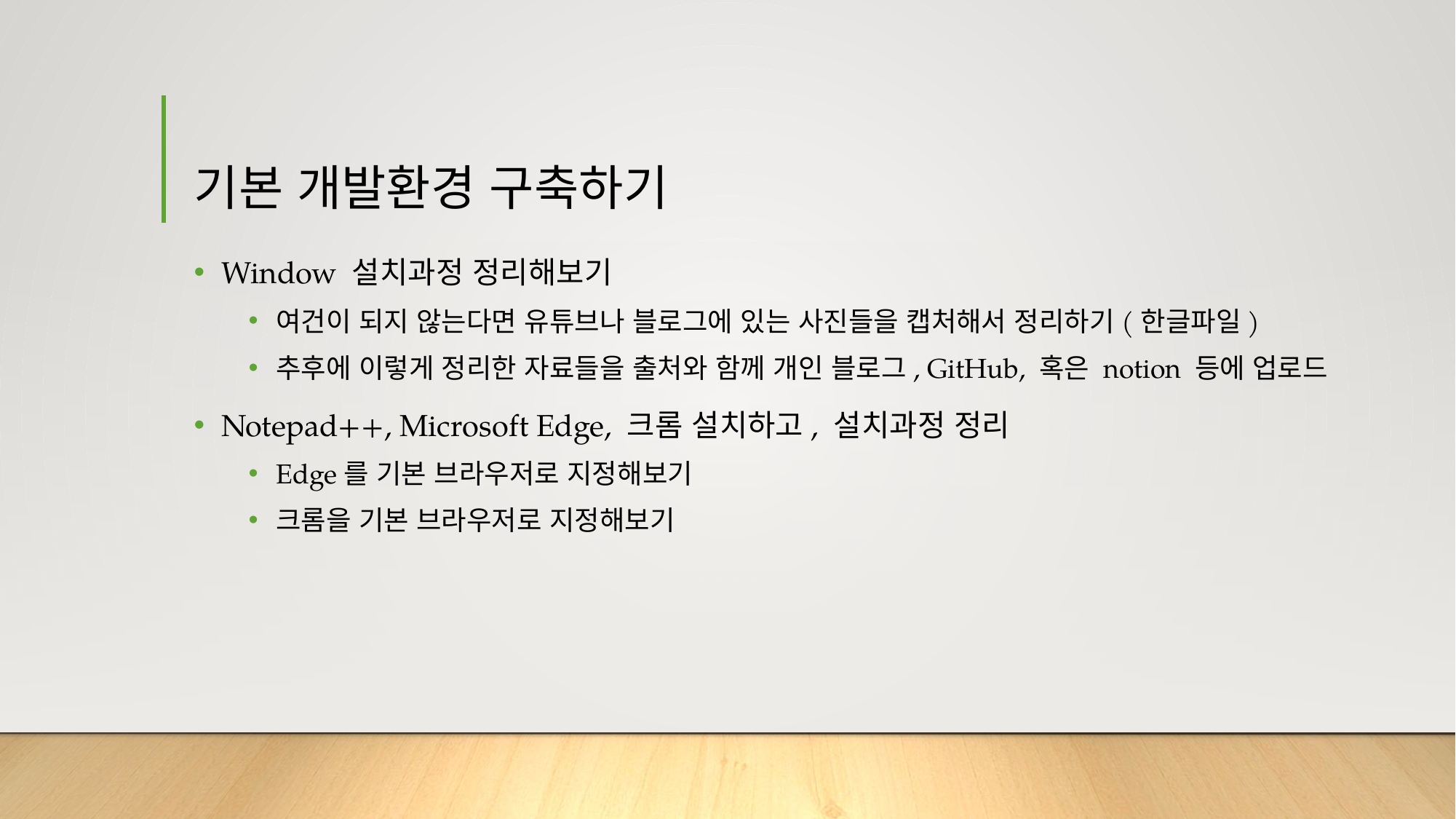

# 기본 개발환경 구축하기
Window 설치과정 정리해보기
여건이 되지 않는다면 유튜브나 블로그에 있는 사진들을 캡처해서 정리하기(한글파일)
추후에 이렇게 정리한 자료들을 출처와 함께 개인 블로그, GitHub, 혹은 notion 등에 업로드
Notepad++, Microsoft Edge, 크롬 설치하고, 설치과정 정리
Edge를 기본 브라우저로 지정해보기
크롬을 기본 브라우저로 지정해보기